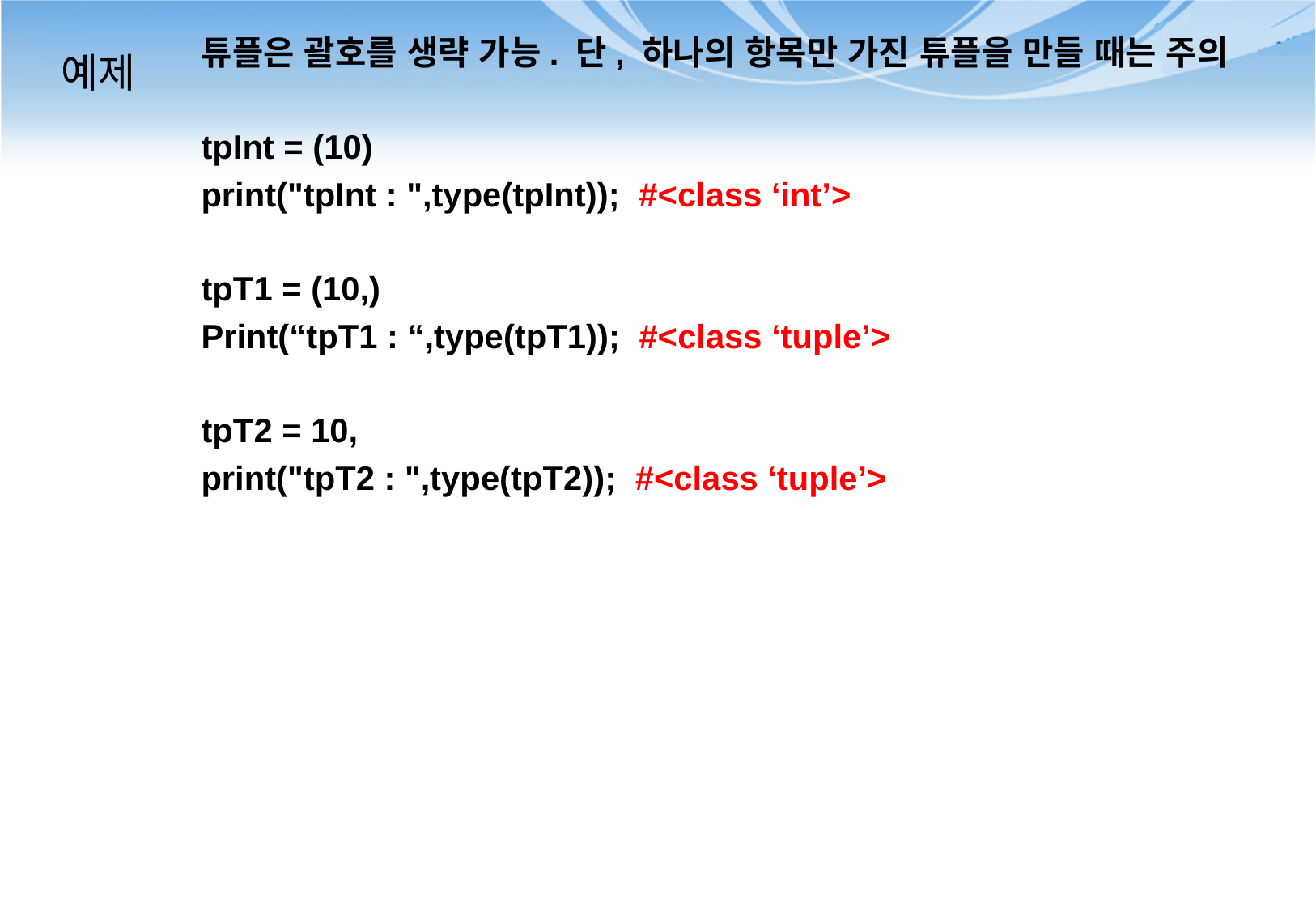

튜플은 괄호를 생략 가능. 단, 하나의 항목만 가진 튜플을 만들 때는 주의

tpInt = (10)
print("tpInt : ",type(tpInt));  #<class ‘int’>

tpT1 = (10,)
Print(“tpT1 : “,type(tpT1));  #<class ‘tuple’>

tpT2 = 10,
print("tpT2 : ",type(tpT2));  #<class ‘tuple’>

# 예제